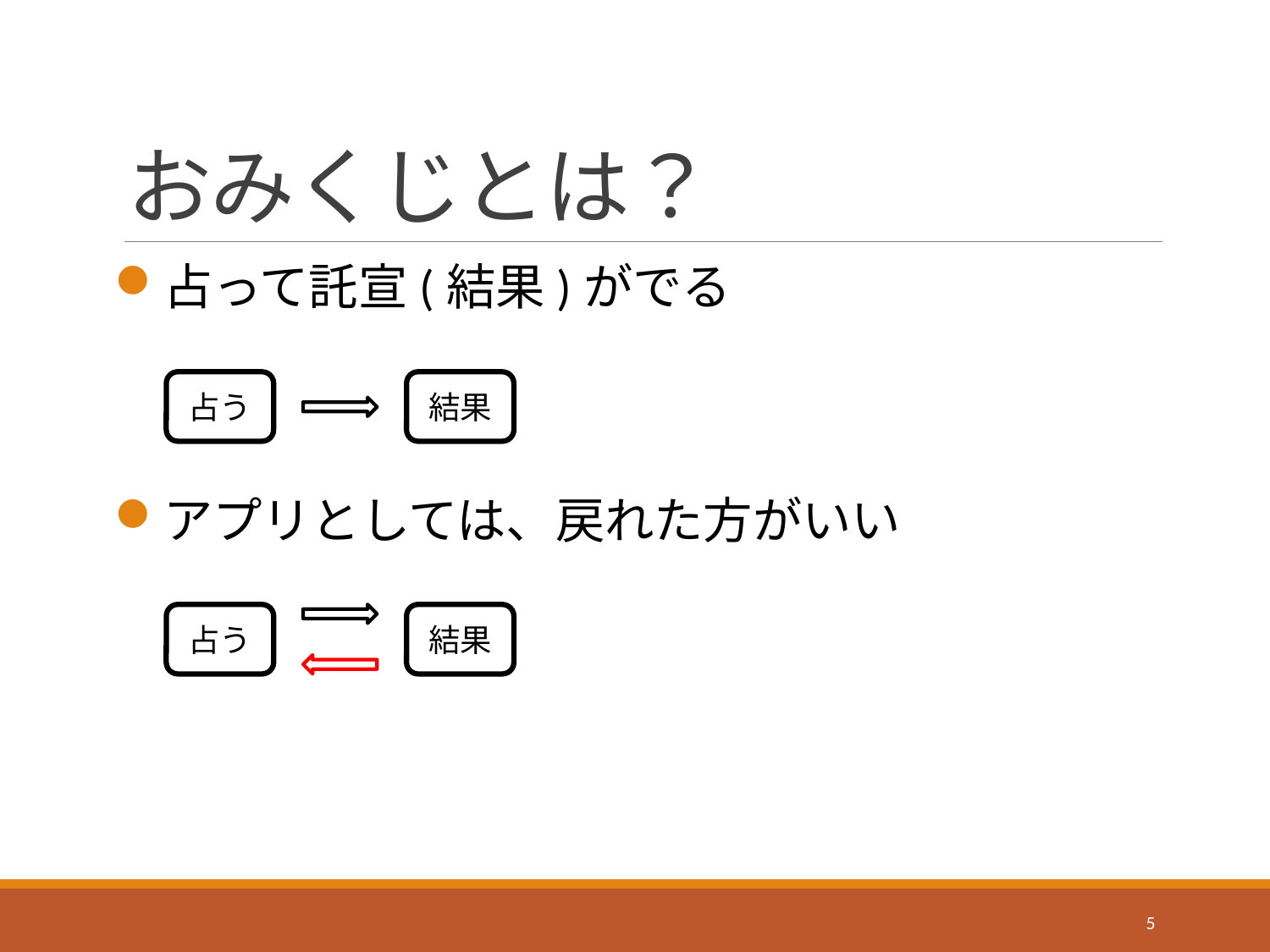

# おみくじとは？
占って託宣(結果)がでる

アプリとしては、戻れた方がいい
占う
結果

占う

結果

5